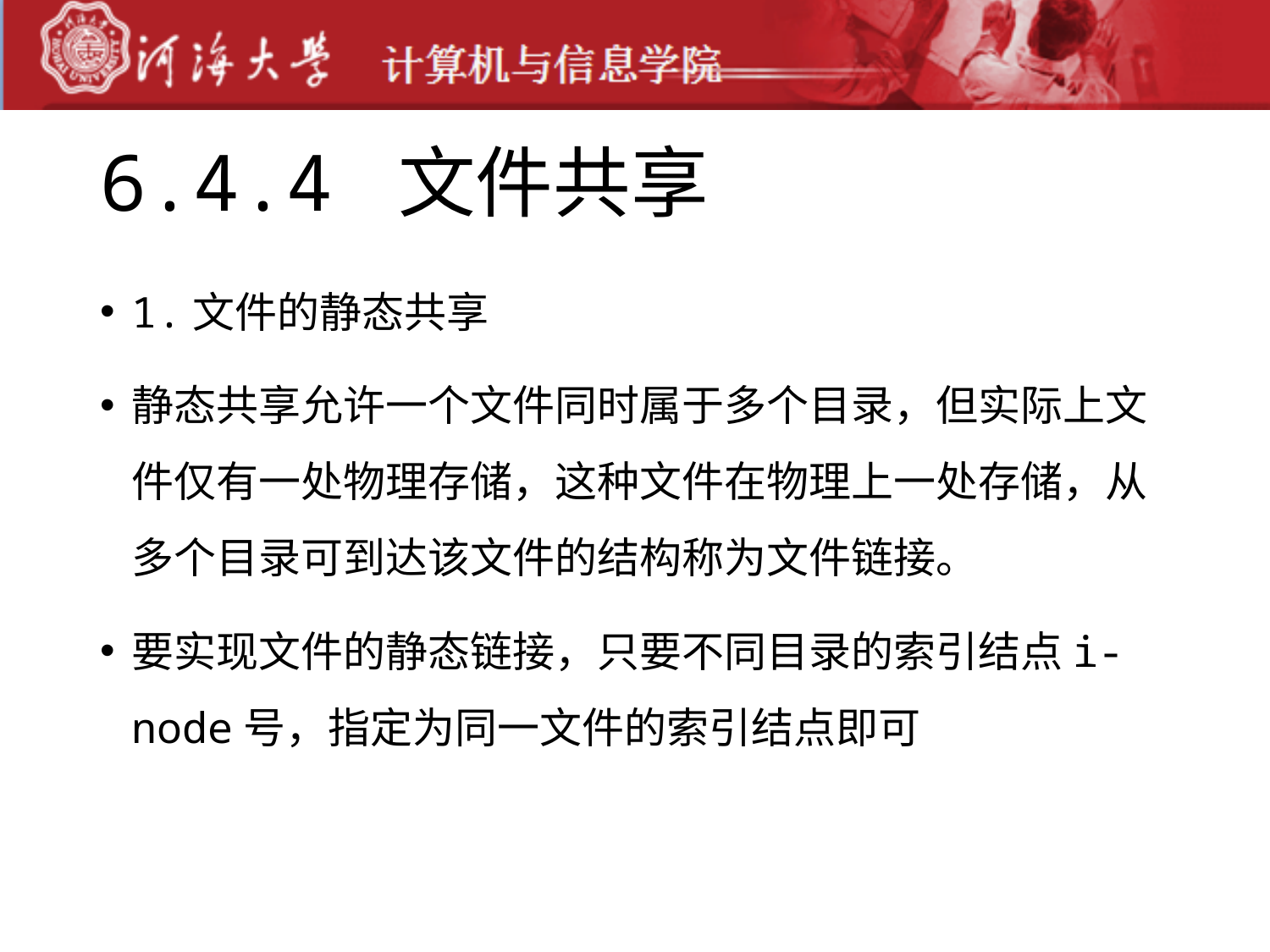

# 6.4.4 文件共享
1.文件的静态共享
静态共享允许一个文件同时属于多个目录，但实际上文件仅有一处物理存储，这种文件在物理上一处存储，从多个目录可到达该文件的结构称为文件链接。
要实现文件的静态链接，只要不同目录的索引结点i-node号，指定为同一文件的索引结点即可